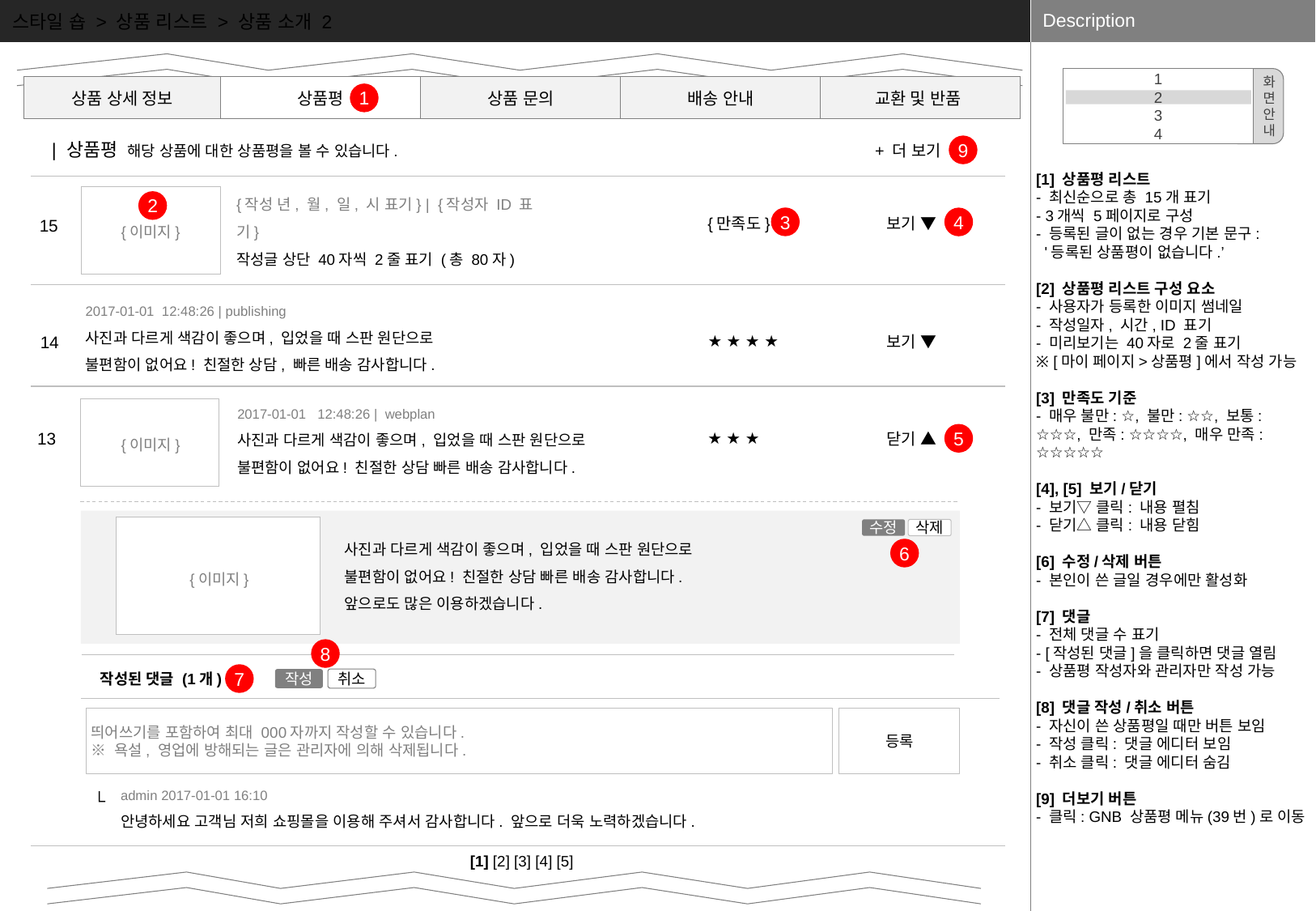

스타일 숍 > 상품 리스트 > 상품 소개 2

[1] 상품평 리스트
- 최신순으로 총 15개 표기
- 3개씩 5페이지로 구성
- 등록된 글이 없는 경우 기본 문구:
  '등록된 상품평이 없습니다.’

[2] 상품평 리스트 구성 요소
- 사용자가 등록한 이미지 썸네일
- 작성일자, 시간, ID 표기
- 미리보기는 40자로 2줄 표기
※ [마이 페이지>상품평]에서 작성 가능

[3] 만족도 기준
- 매우 불만: ☆, 불만: ☆☆, 보통: ☆☆☆, 만족: ☆☆☆☆, 매우 만족: ☆☆☆☆☆

[4], [5] 보기/닫기
- 보기▽ 클릭: 내용 펼침
- 닫기△ 클릭: 내용 닫힘

[6] 수정/삭제 버튼
- 본인이 쓴 글일 경우에만 활성화

[7] 댓글
- 전체 댓글 수 표기
- [작성된 댓글]을 클릭하면 댓글 열림
- 상품평 작성자와 관리자만 작성 가능

[8] 댓글 작성/취소 버튼
- 자신이 쓴 상품평일 때만 버튼 보임
- 작성 클릭: 댓글 에디터 보임
- 취소 클릭: 댓글 에디터 숨김

[9] 더보기 버튼
- 클릭: GNB 상품평 메뉴(39번)로 이동
1
2
3
4
화
면
안
내
| 상품 상세 정보 | 상품평 | 상품 문의 | 배송 안내 | 교환 및 반품 |
| --- | --- | --- | --- | --- |
1

| 상품평  해당 상품에 대한 상품평을 볼 수 있습니다.
+ 더 보기
9
{작성 년, 월, 일, 시 표기} |  {작성자 ID 표기}
작성글 상단 40자씩 2줄 표기 (총 80자)
|  |
| --- |
2
{만족도}
보기 ▼
3
4
15
{이미지}
2017-01-01  12:48:26 | publishing
사진과 다르게 색감이 좋으며, 입었을 때 스판 원단으로
불편함이 없어요! 친절한 상담, 빠른 배송 감사합니다.
★ ★ ★ ★
14
보기 ▼
|  |
| --- |
2017-01-01   12:48:26 |  webplan
사진과 다르게 색감이 좋으며, 입었을 때 스판 원단으로
불편함이 없어요! 친절한 상담 빠른 배송 감사합니다.

13
★ ★ ★
닫기 ▲
5
{이미지}

|  |
| --- |
수정
삭제
사진과 다르게 색감이 좋으며, 입었을 때 스판 원단으로 불편함이 없어요! 친절한 상담 빠른 배송 감사합니다. 앞으로도 많은 이용하겠습니다.
6
{이미지}
8
작성된 댓글 (1개)
7
작성
취소
띄어쓰기를 포함하여 최대 000자까지 작성할 수 있습니다.
※ 욕설, 영업에 방해되는 글은 관리자에 의해 삭제됩니다.
등록
admin 2017-01-01 16:10
안녕하세요 고객님 저희 쇼핑몰을 이용해 주셔서 감사합니다. 앞으로 더욱 노력하겠습니다.
└
[1] [2] [3] [4] [5]